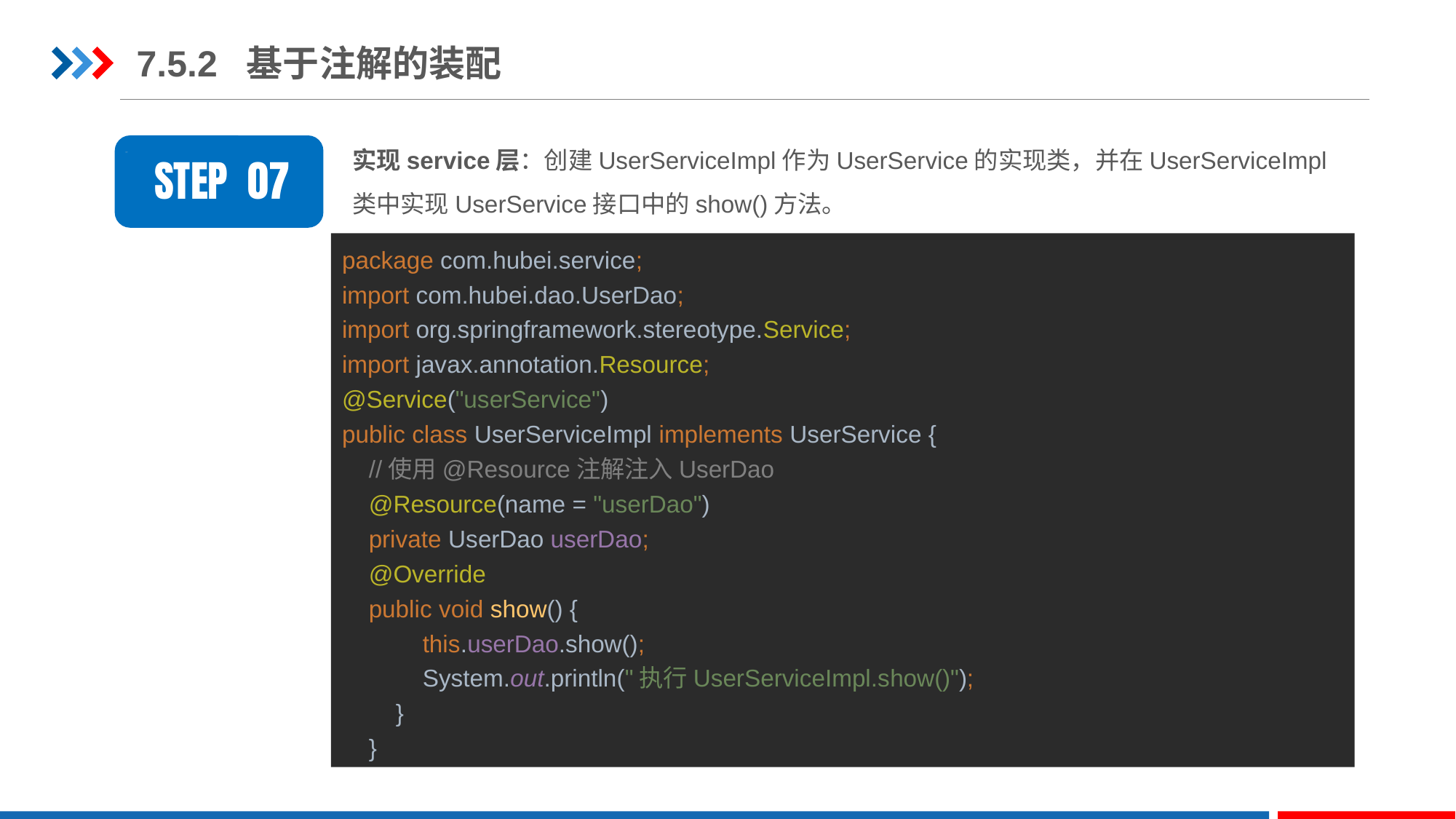

7.5.2  基于注解的装配
实现service层：创建UserServiceImpl作为UserService的实现类，并在UserServiceImpl类中实现UserService接口中的show()方法。

STEP  07
package com.hubei.service;
import com.hubei.dao.UserDao;
import org.springframework.stereotype.Service;
import javax.annotation.Resource;
@Service("userService")
public class UserServiceImpl implements UserService {
    //使用@Resource注解注入UserDao
    @Resource(name = "userDao")
    private UserDao userDao;
    @Override
    public void show() {
            this.userDao.show();
            System.out.println("执行UserServiceImpl.show()");
        }
    }